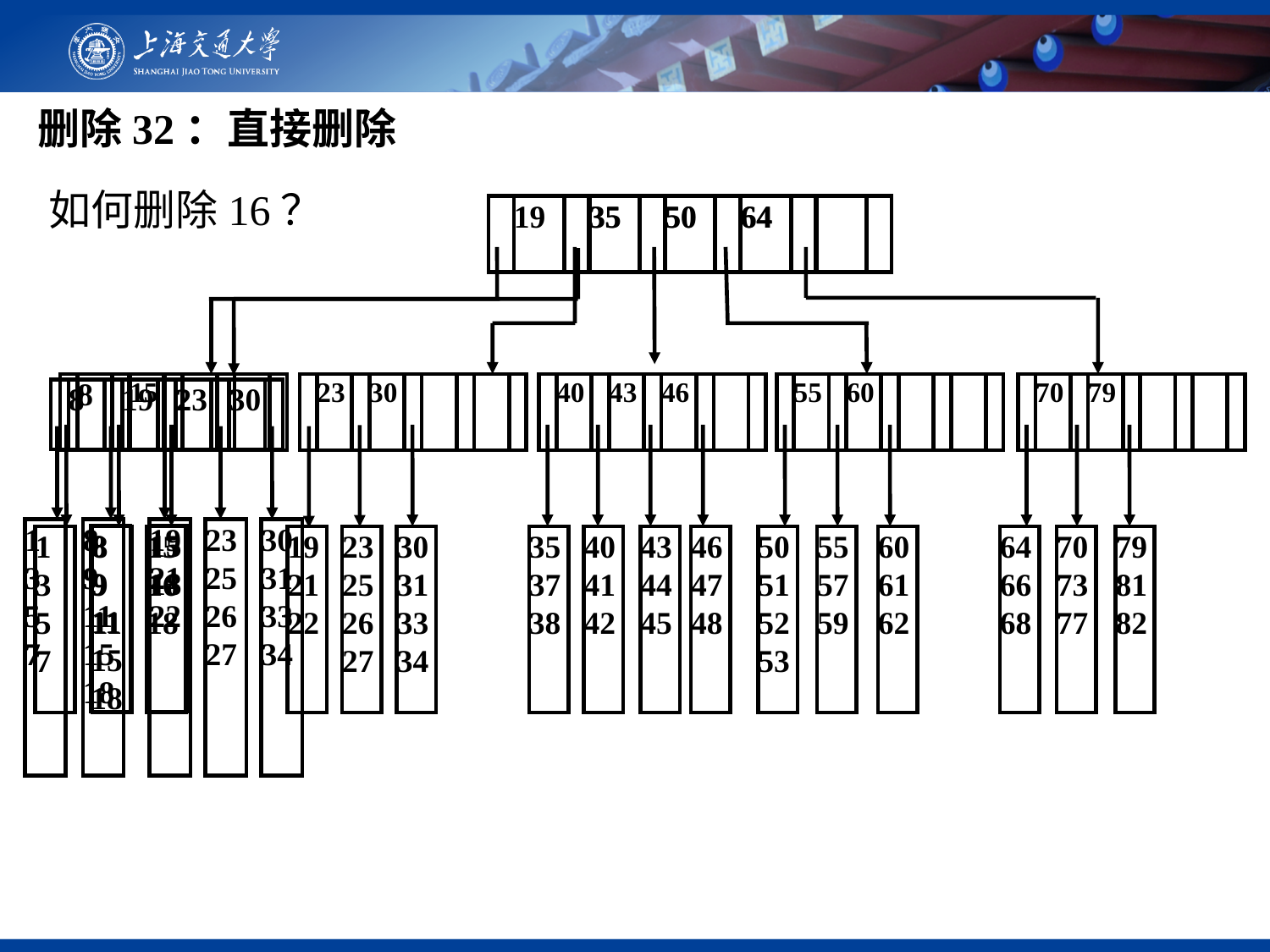

删除32：直接删除
如何删除16？

35

50

64

19

35

50

64

8

15

23

30

40

43

46

55

60

70

79

8

19

23

30

1
3
5
7
8
9
11
15
18
19
21
22
23
25
26
27
30
31
33
34
8
9
11
15
18
15
18
1
3
5
7
8
9
11
15
16
18
19
21
22
23
25
26
27
30
31
33
34
35
37
38
40
41
42
43
44
45
46
47
48
50
51
52
53
55
57
59
60
61
62
64
66
68
70
73
77
79
81
82